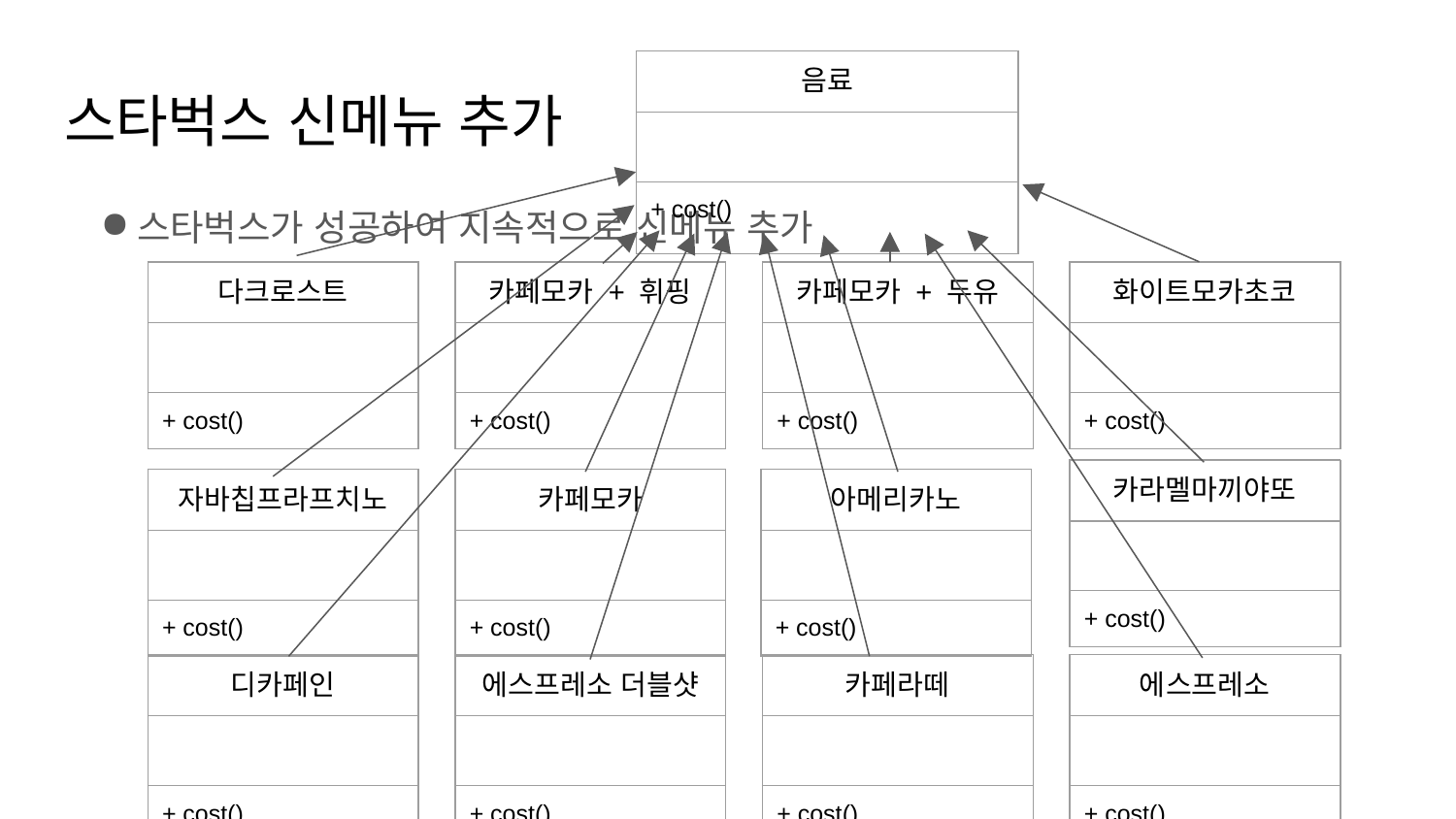

| 음료 |
| --- |
|  |
| + cost() |
# 스타벅스 신메뉴 추가
스타벅스가 성공하여 지속적으로 신메뉴 추가
| 카페모카 + 휘핑 |
| --- |
|  |
| + cost() |
| 카페모카 + 두유 |
| --- |
|  |
| + cost() |
| 화이트모카초코 |
| --- |
|  |
| + cost() |
| 다크로스트 |
| --- |
|  |
| + cost() |
| 카라멜마끼야또 |
| --- |
|  |
| + cost() |
| 카페모카 |
| --- |
|  |
| + cost() |
| 아메리카노 |
| --- |
|  |
| + cost() |
| 자바칩프라프치노 |
| --- |
|  |
| + cost() |
| 에스프레소 더블샷 |
| --- |
|  |
| + cost() |
| 카페라떼 |
| --- |
|  |
| + cost() |
| 에스프레소 |
| --- |
|  |
| + cost() |
| 디카페인 |
| --- |
|  |
| + cost() |